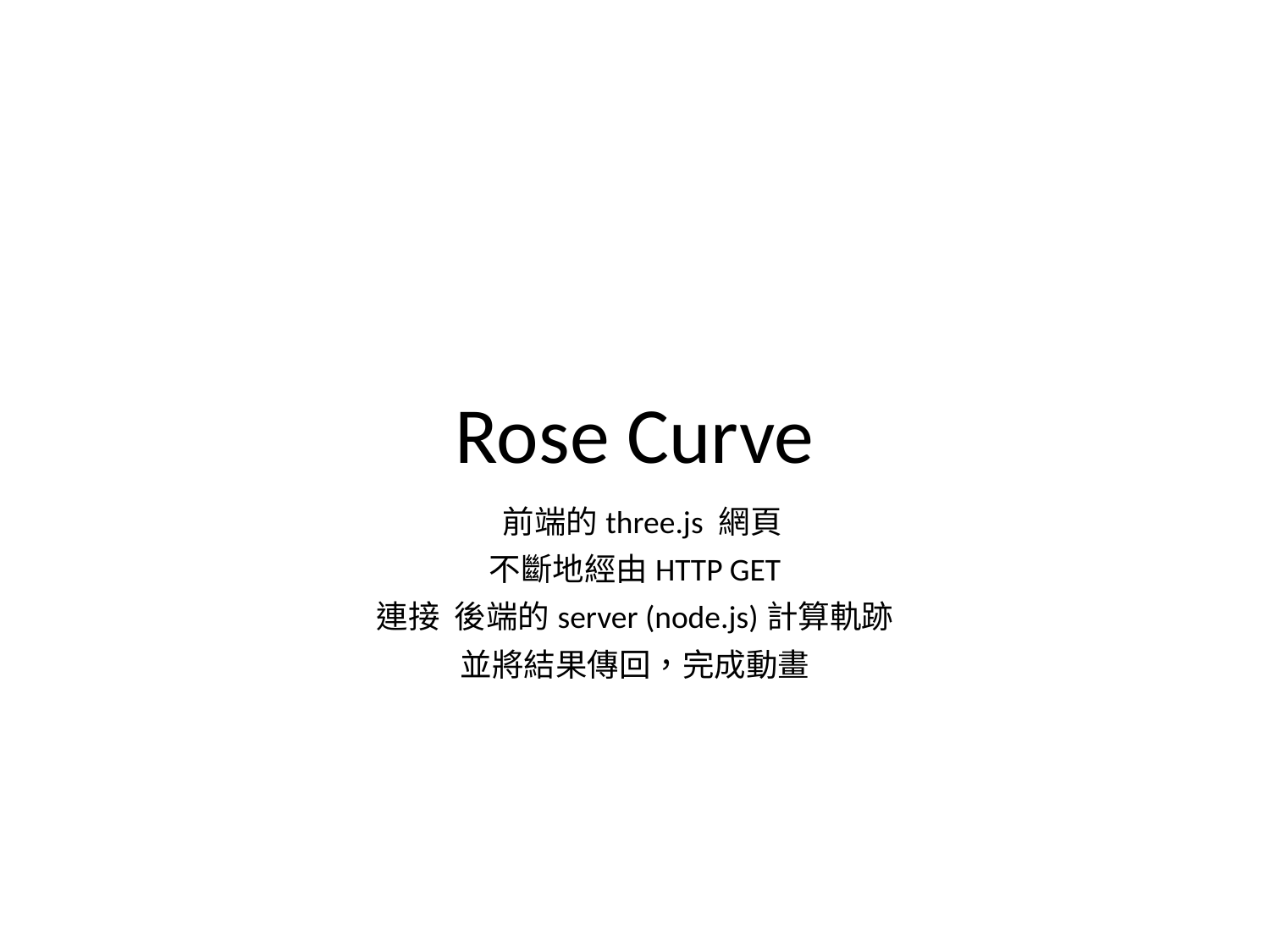

# Rose Curve
 前端的three.js 網頁
不斷地經由HTTP GET
連接  後端的server (node.js)計算軌跡
並將結果傳回，完成動畫